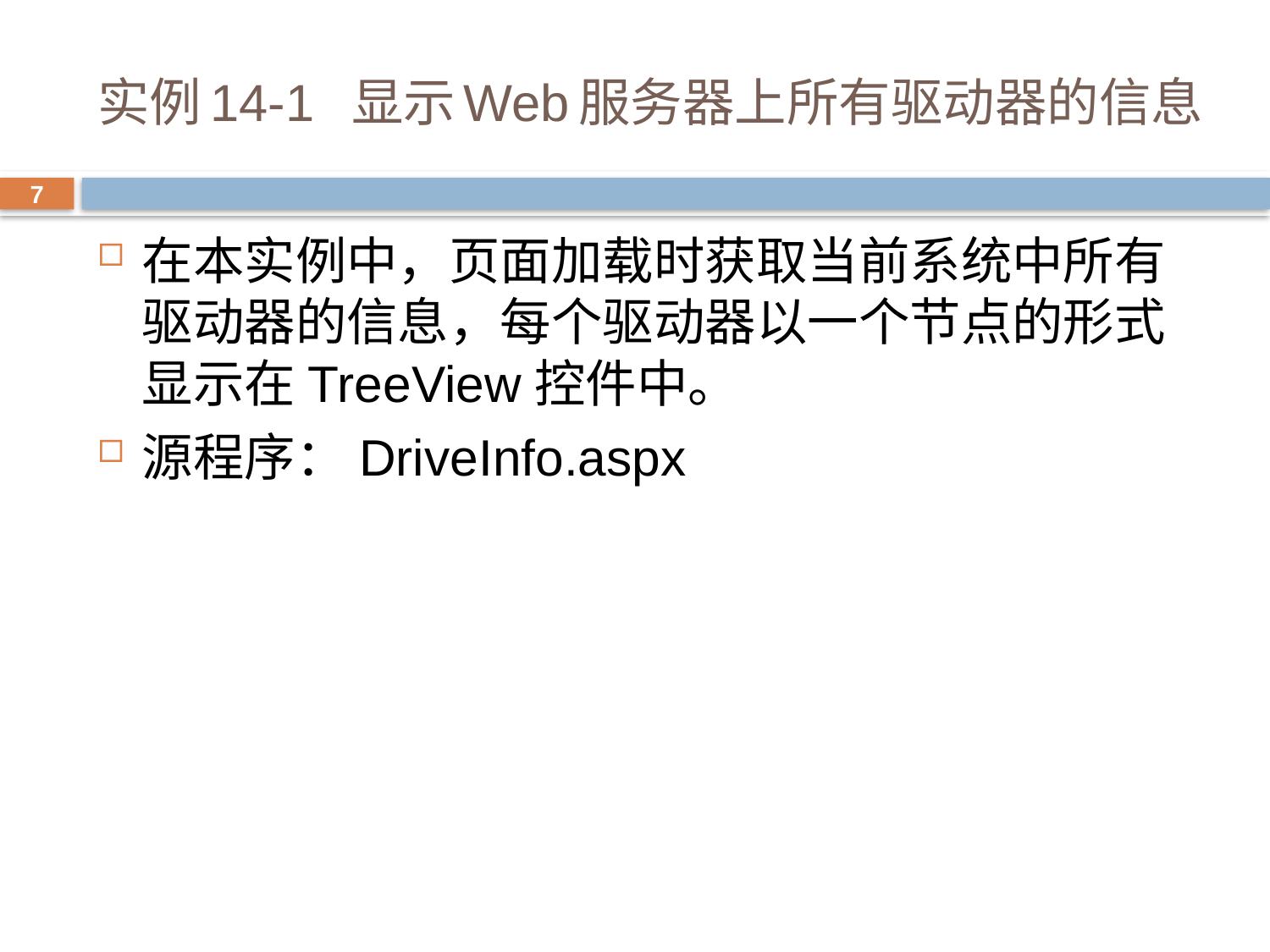

# 实例14-1  显示Web服务器上所有驱动器的信息
7
在本实例中，页面加载时获取当前系统中所有驱动器的信息，每个驱动器以一个节点的形式显示在TreeView控件中。
源程序：DriveInfo.aspx